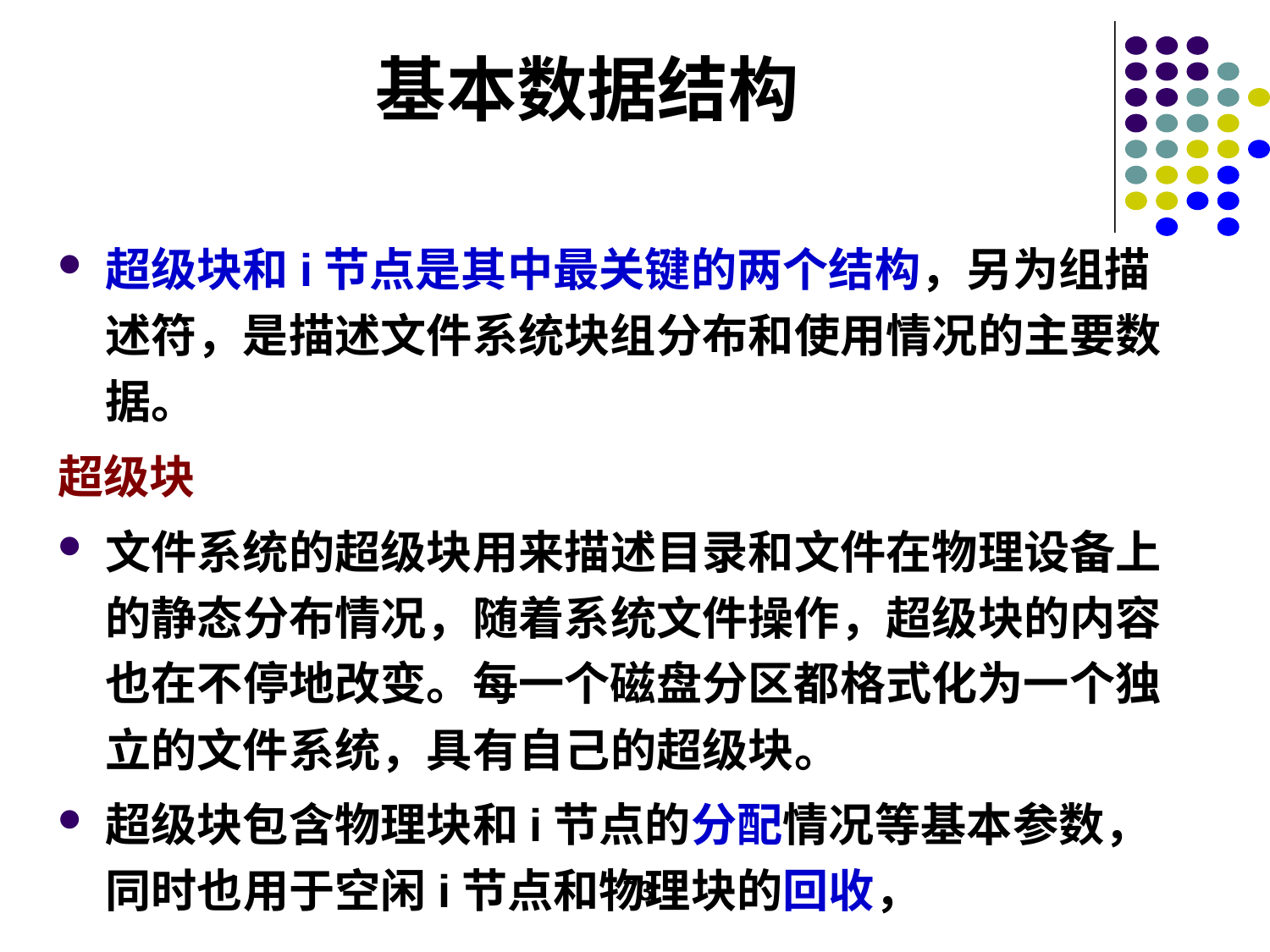

# 基本数据结构
超级块和i节点是其中最关键的两个结构，另为组描述符，是描述文件系统块组分布和使用情况的主要数据。
超级块
文件系统的超级块用来描述目录和文件在物理设备上的静态分布情况，随着系统文件操作，超级块的内容也在不停地改变。每一个磁盘分区都格式化为一个独立的文件系统，具有自己的超级块。
超级块包含物理块和i节点的分配情况等基本参数，同时也用于空闲i节点和物理块的回收，

73